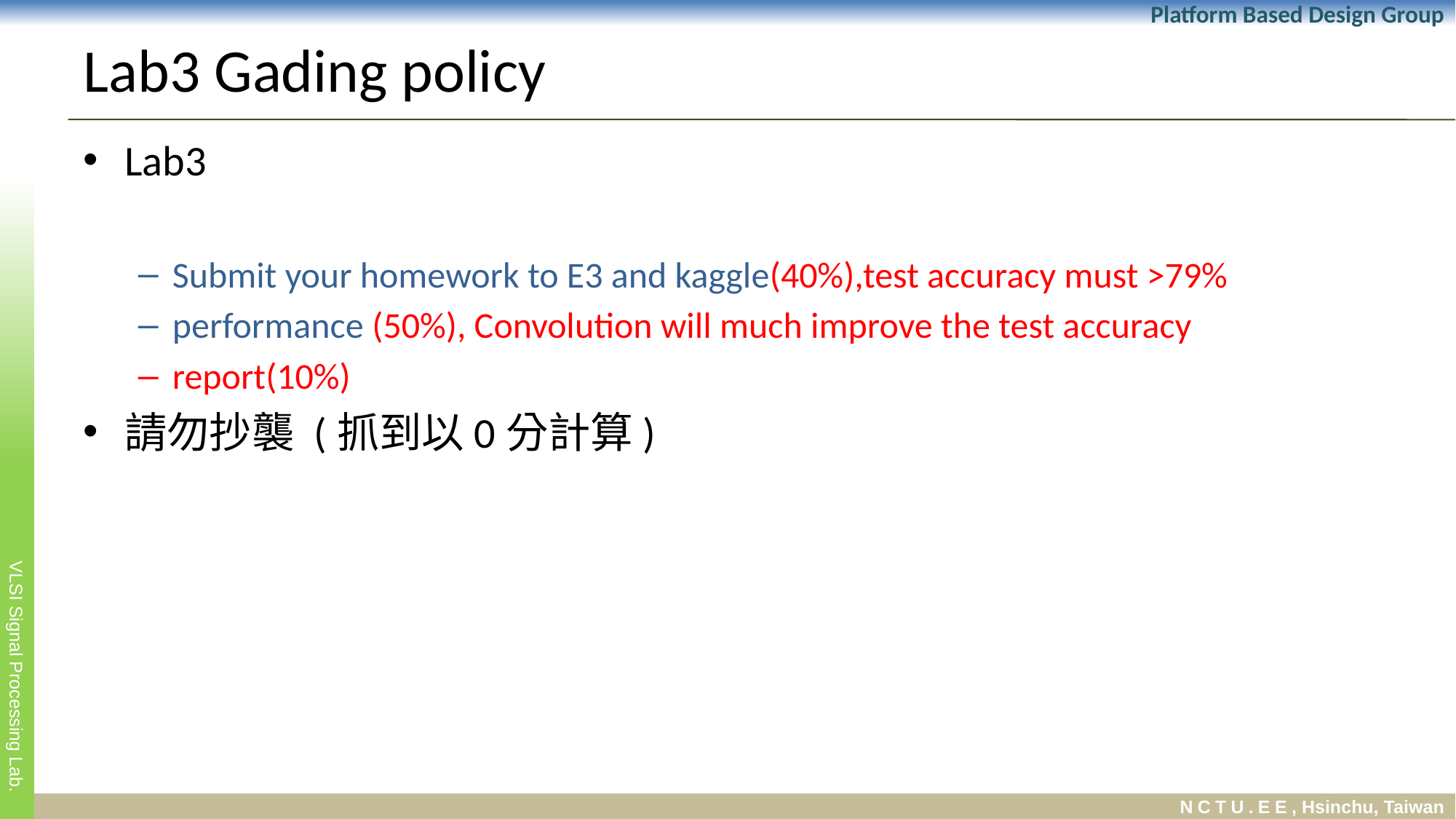

# Lab3 Gading policy
Lab3

Submit your homework to E3 and kaggle(40%),test accuracy must >79%
performance (50%), Convolution will much improve the test accuracy
report(10%)
請勿抄襲 (抓到以0分計算)